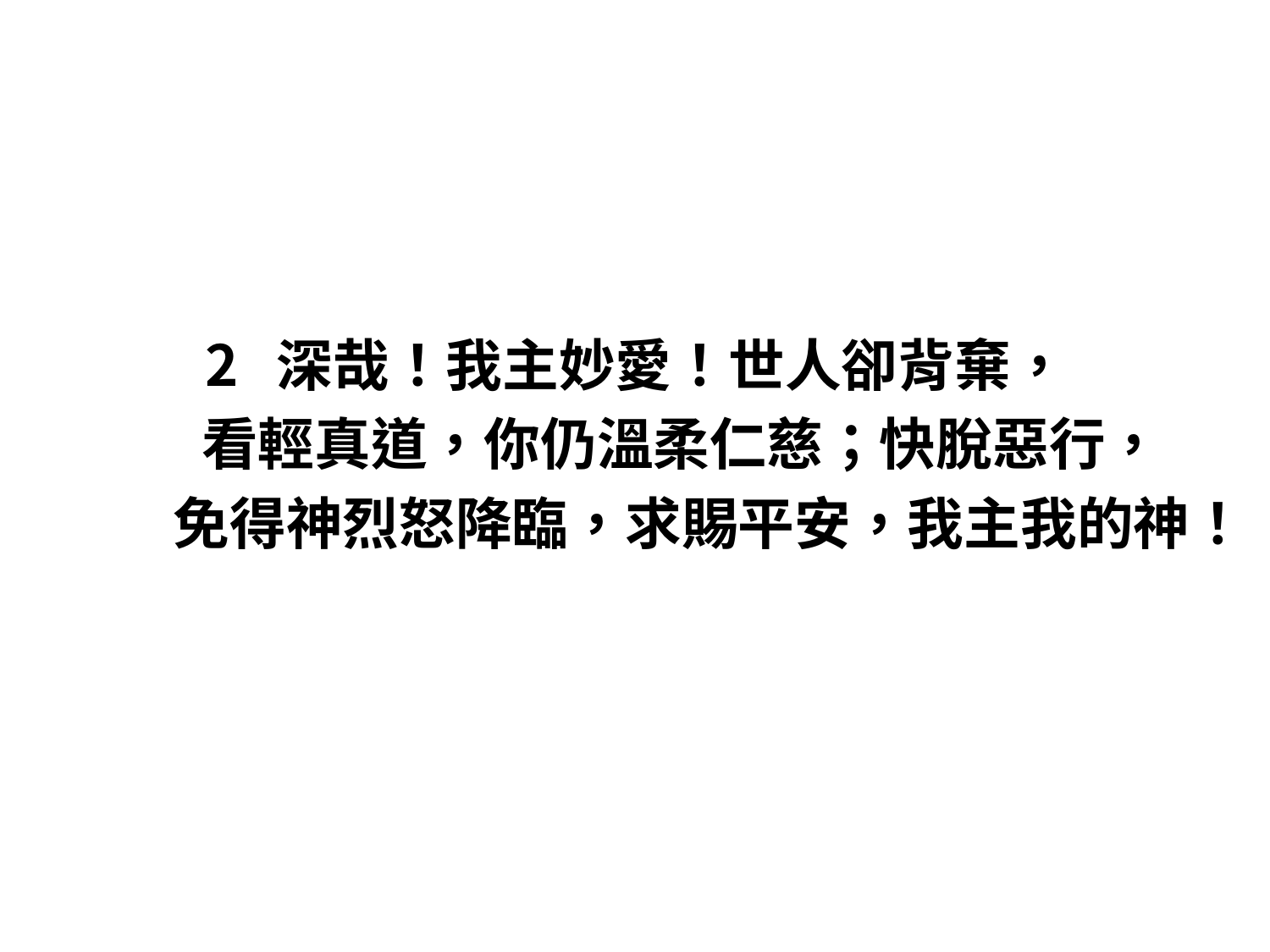

#
深哉！我主妙愛！世人卻背棄，
      看輕真道，你仍溫柔仁慈；快脫惡行，
      免得神烈怒降臨，求賜平安，我主我的神！